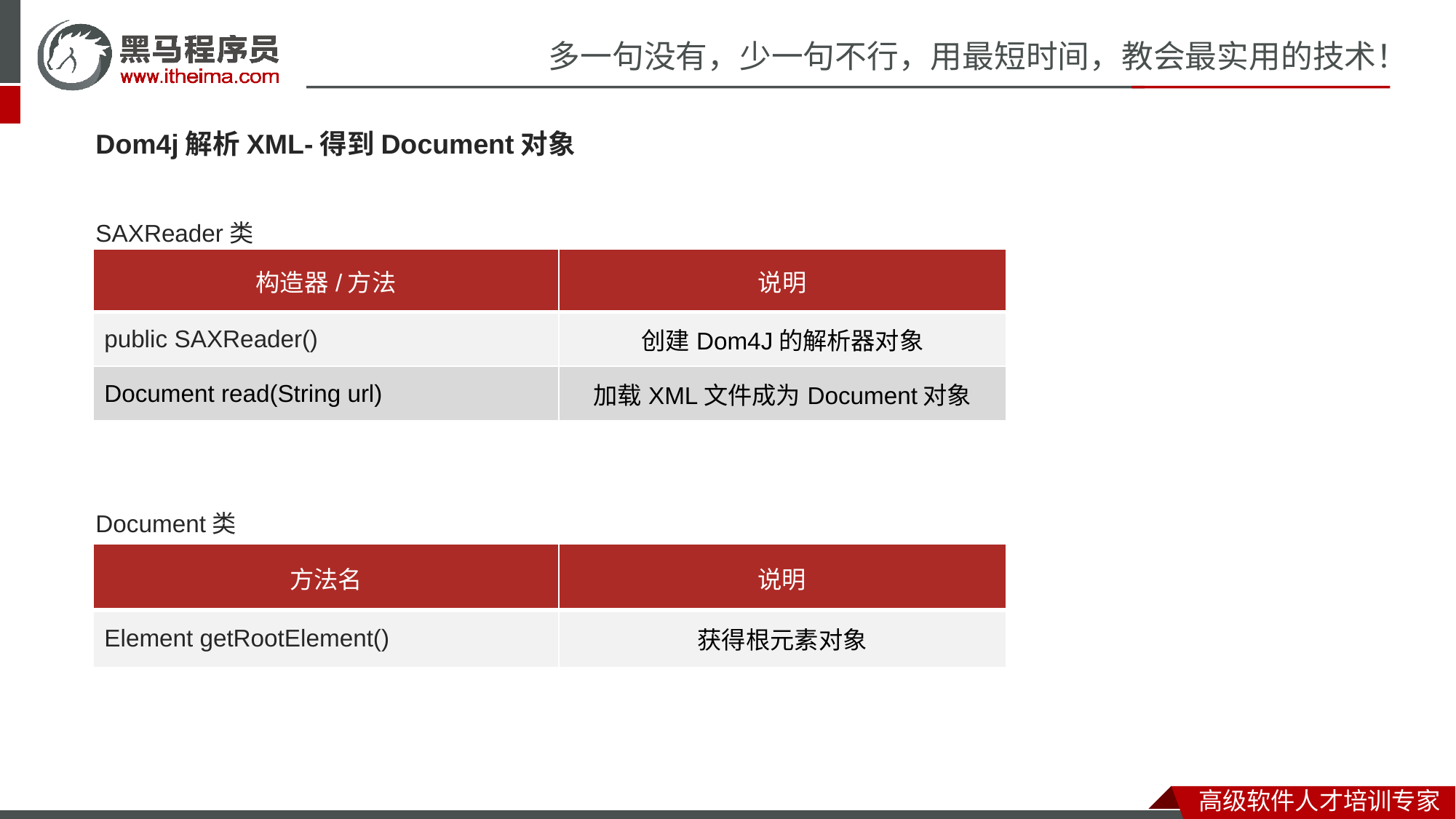

Dom4j解析XML-得到Document对象
SAXReader类

Document类
| 构造器/方法 | 说明 |
| --- | --- |
| public SAXReader() | 创建Dom4J的解析器对象 |
| Document read(String url) | 加载XML文件成为Document对象 |
| 方法名 | 说明 |
| --- | --- |
| Element getRootElement() | 获得根元素对象 |